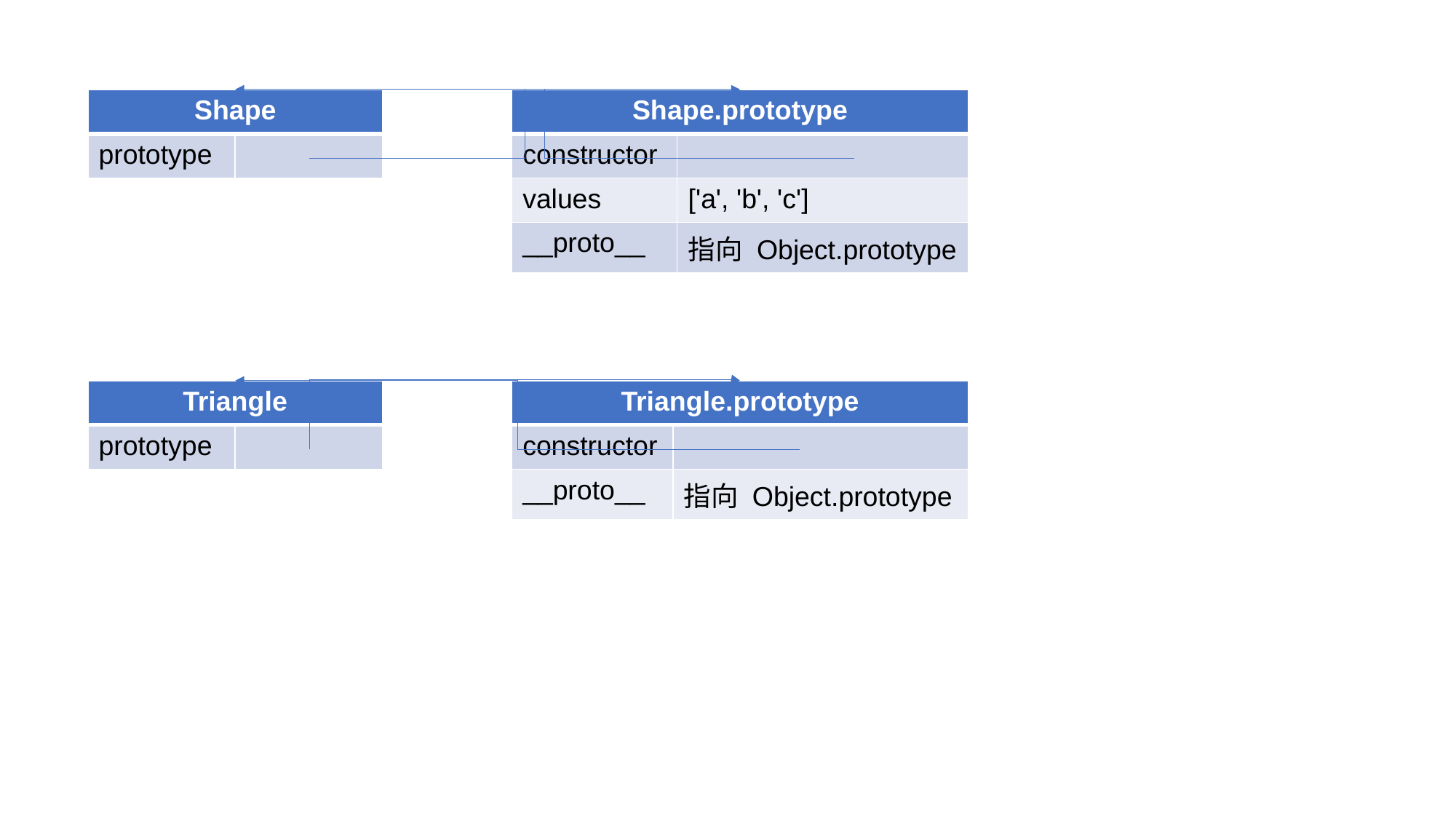

| Shape |  |
| --- | --- |
| prototype |  |
| Shape.prototype |  |
| --- | --- |
| constructor |  |
| values | ['a', 'b', 'c'] |
| \_\_proto\_\_ | 指向 Object.prototype |
| Triangle |  |
| --- | --- |
| prototype |  |
| Triangle.prototype |  |
| --- | --- |
| constructor |  |
| \_\_proto\_\_ | 指向 Object.prototype |